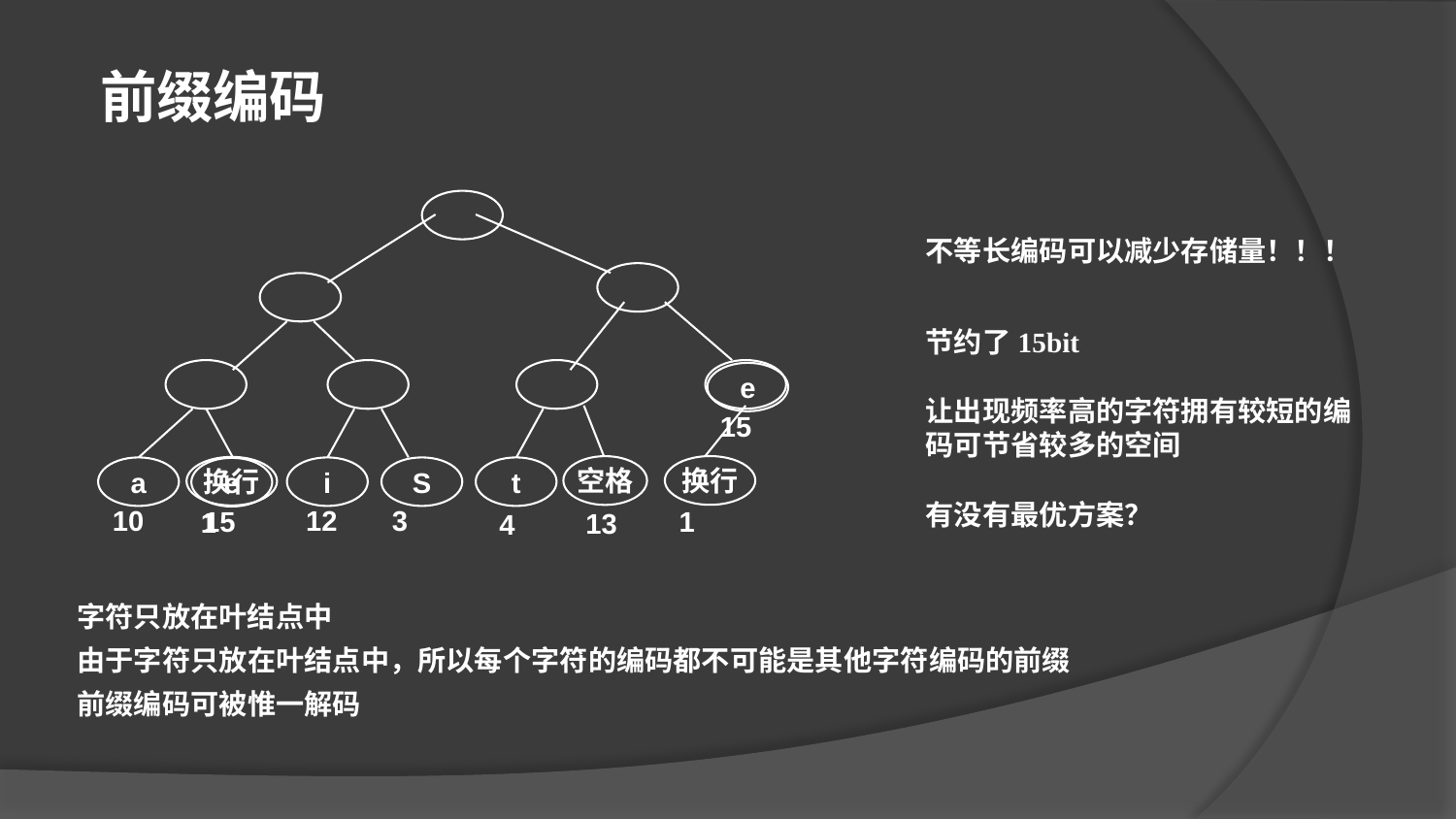

前缀编码

不等长编码可以减少存储量！！！

节约了15bit

e
15
让出现频率高的字符拥有较短的编码可节省较多的空间

空格
换行
1
换行
1
a
i
S
t
e
15
有没有最优方案？
10
12
3
13
4
字符只放在叶结点中
由于字符只放在叶结点中，所以每个字符的编码都不可能是其他字符编码的前缀
前缀编码可被惟一解码